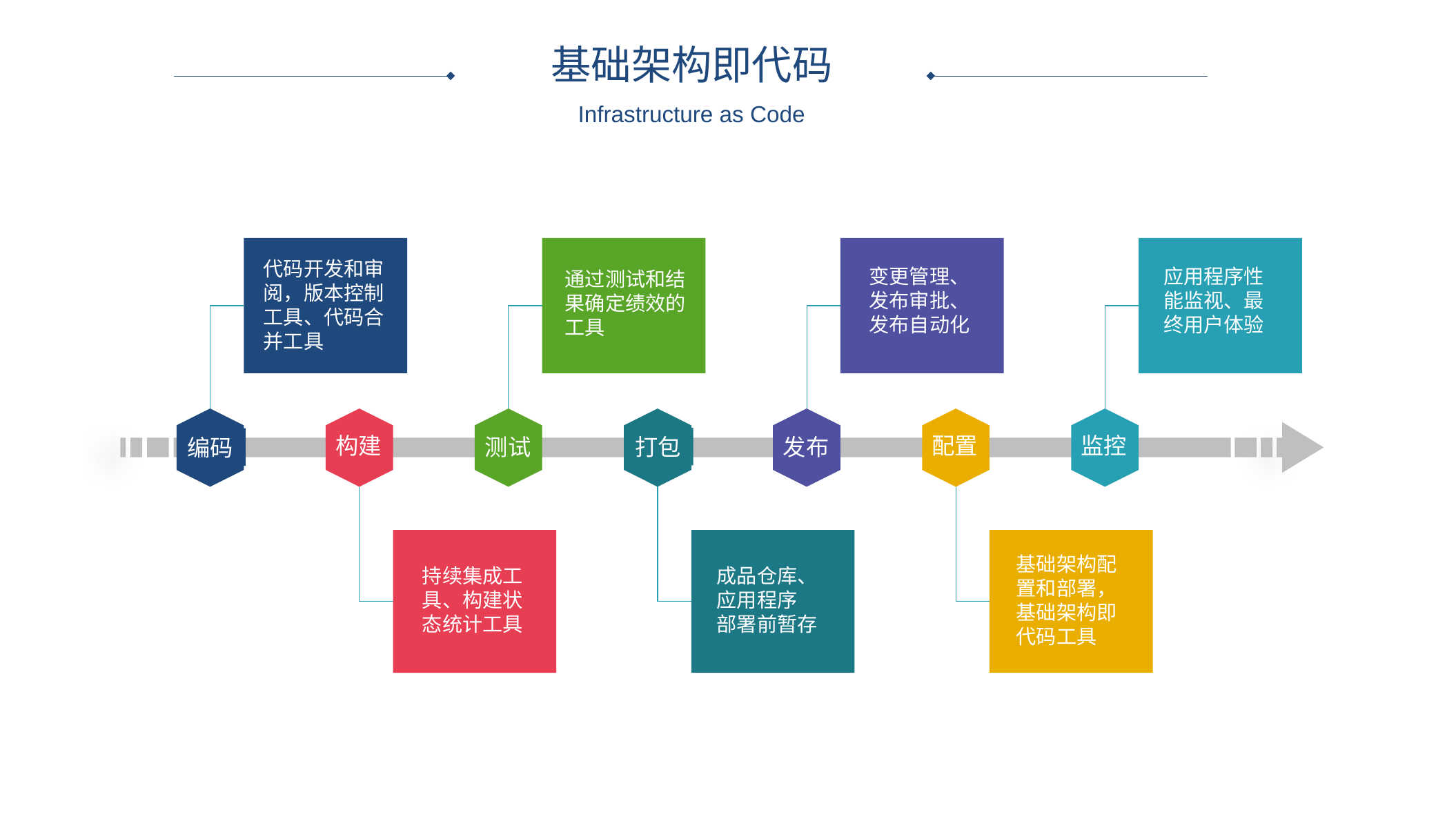

PPT模板下载：www.1ppt.com/moban/     行业PPT模板：www.1ppt.com/hangye/
节日PPT模板：www.1ppt.com/jieri/           PPT素材下载：www.1ppt.com/sucai/
PPT背景图片：www.1ppt.com/beijing/      PPT图表下载：www.1ppt.com/tubiao/
优秀PPT下载：www.1ppt.com/xiazai/        PPT教程： www.1ppt.com/powerpoint/
Word教程： www.1ppt.com/word/              Excel教程：www.1ppt.com/excel/
资料下载：www.1ppt.com/ziliao/                PPT课件下载：www.1ppt.com/kejian/
范文下载：www.1ppt.com/fanwen/             试卷下载：www.1ppt.com/shiti/
教案下载：www.1ppt.com/jiaoan/        PPT论坛：www.1ppt.cn

基础架构即代码
Infrastructure as Code

代码开发和审阅，版本控制工具、代码合并工具
变更管理、发布审批、发布自动化
应用程序性能监视、最终用户体验
通过测试和结果确定绩效的工具

编码

构建

测试

打包

发布

配置

监控

基础架构配置和部署，基础架构即代码工具
持续集成工具、构建状态统计工具
成品仓库、
应用程序
部署前暂存